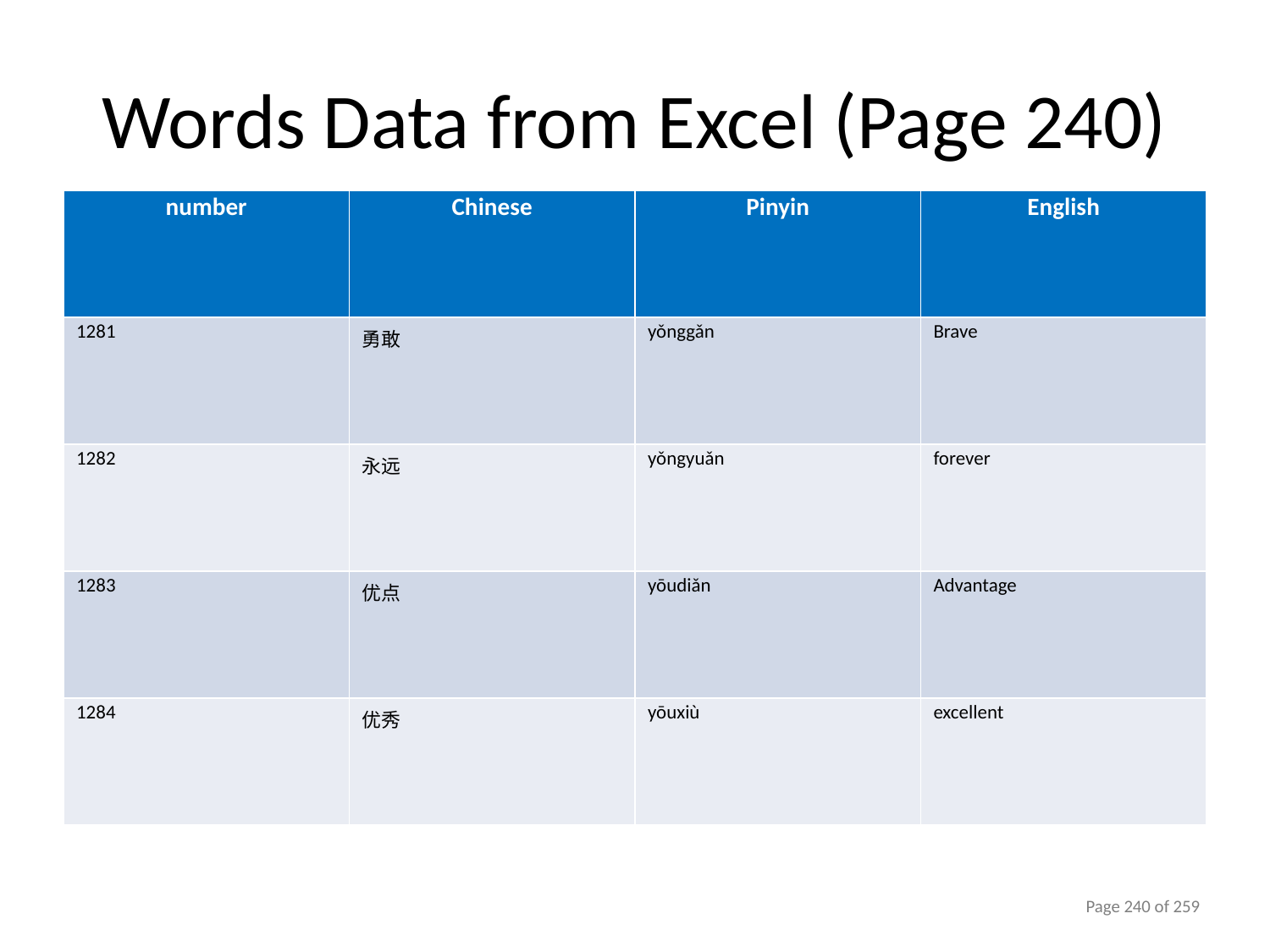

# Words Data from Excel (Page 240)
| number | Chinese | Pinyin | English |
| --- | --- | --- | --- |
| 1281 | 勇敢 | yǒnggǎn | Brave |
| 1282 | 永远 | yǒngyuǎn | forever |
| 1283 | 优点 | yōudiǎn | Advantage |
| 1284 | 优秀 | yōuxiù | excellent |

Page 240 of 259